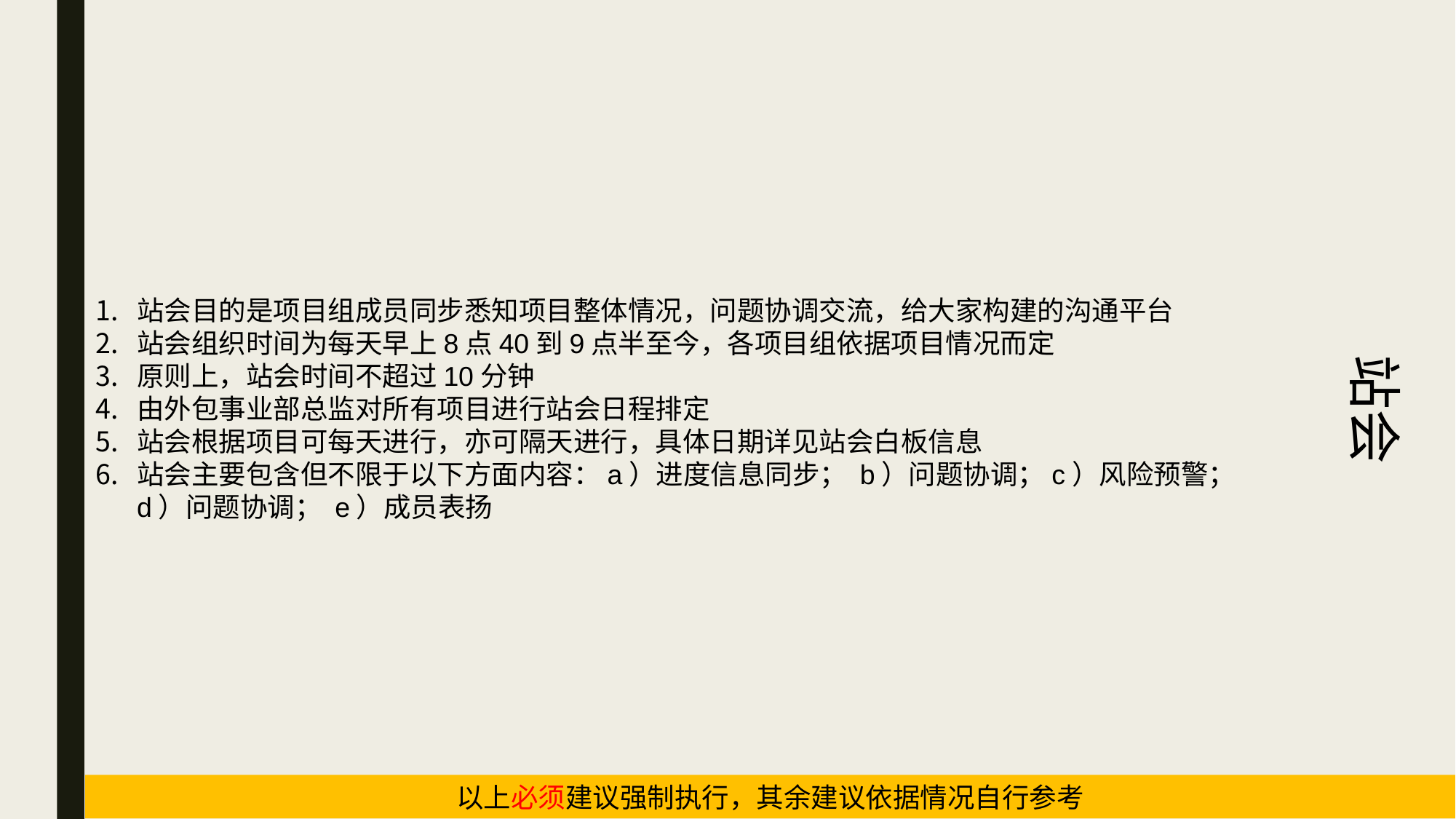

站会
站会目的是项目组成员同步悉知项目整体情况，问题协调交流，给大家构建的沟通平台
站会组织时间为每天早上8点40到9点半至今，各项目组依据项目情况而定
原则上，站会时间不超过10分钟
由外包事业部总监对所有项目进行站会日程排定
站会根据项目可每天进行，亦可隔天进行，具体日期详见站会白板信息
站会主要包含但不限于以下方面内容：a）进度信息同步； b）问题协调；c）风险预警； d）问题协调； e）成员表扬
以上必须建议强制执行，其余建议依据情况自行参考